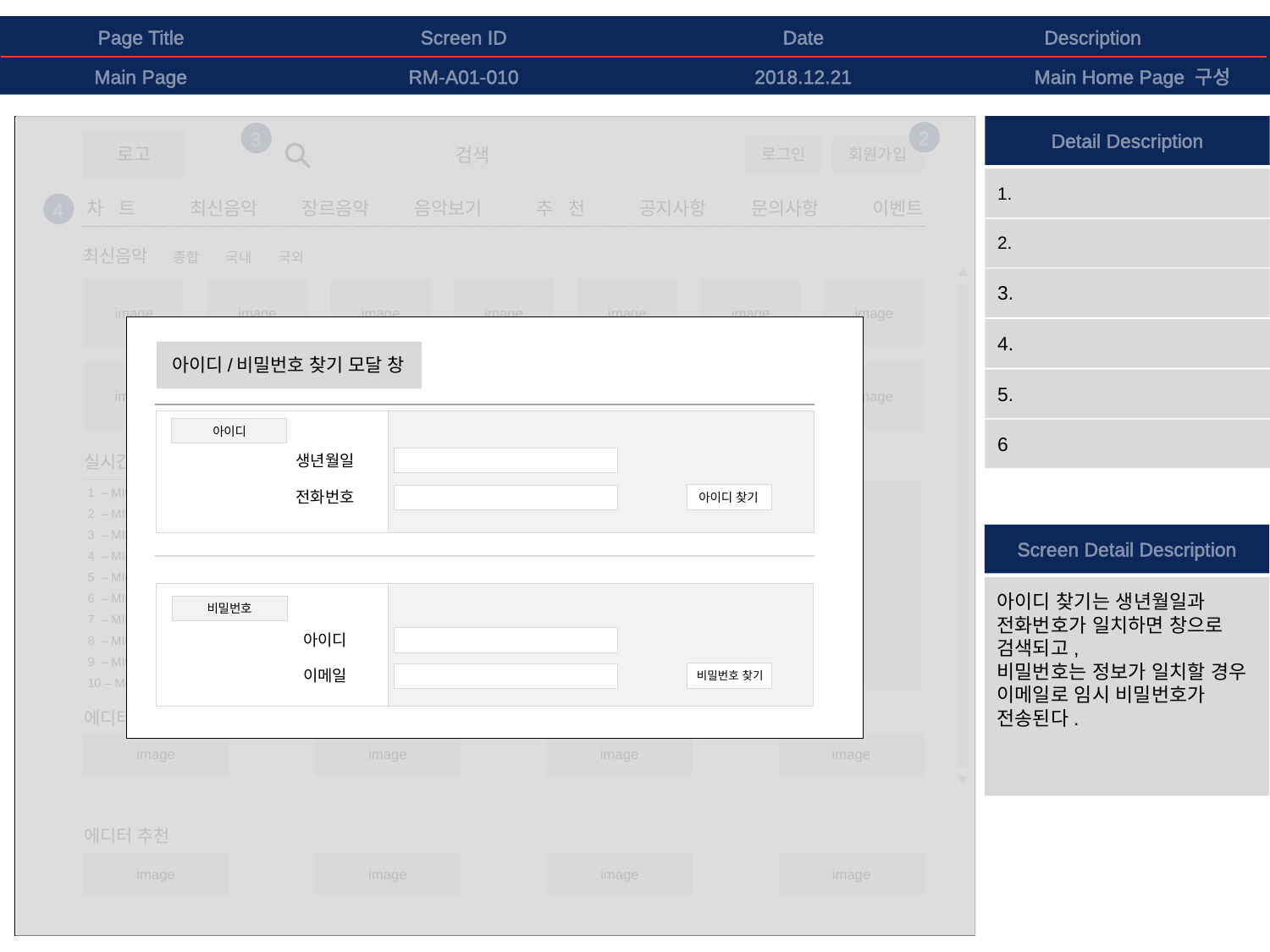

Page Title
Screen ID
Date
Description
Main Page
RM-A01-010
2018.12.21
Main Home Page 구성

Detail Description
2

3

로고

로그인

회원가입
검색

1.
차   트
최신음악
장르음악
음악보기
추   천
공지사항
문의사항
이벤트
4

2.
최신음악
종합
국내
국외

3.

image

image

image

image

image

image

image

4.

아이디/비밀번호 찾기 모달 창

image

image

image

image

image

image

image

5.

아이디

6
생년월일

전화번호
아이디 찾기

실시간 차트
HOT&NEW
2018.12.21
1  – MILLIONS		WINNER

2  – MILLIONS		WINNER

3  – MILLIONS		WINNER

Screen Detail Description

4  – MILLIONS		WINNER

5  – MILLIONS		WINNER
image

아이디 찾기는 생년월일과
전화번호가 일치하면 창으로
검색되고,
비밀번호는 정보가 일치할 경우
이메일로 임시 비밀번호가
전송된다.

6  – MILLIONS		WINNER

비밀번호

7  – MILLIONS		WINNER

아이디

이메일
비밀번호 찾기

8  – MILLIONS		WINNER

9  – MILLIONS		WINNER

10 – MILLIONS		WINNER

에디터 추천

image

image

image

image
에디터 추천

image

image

image

image